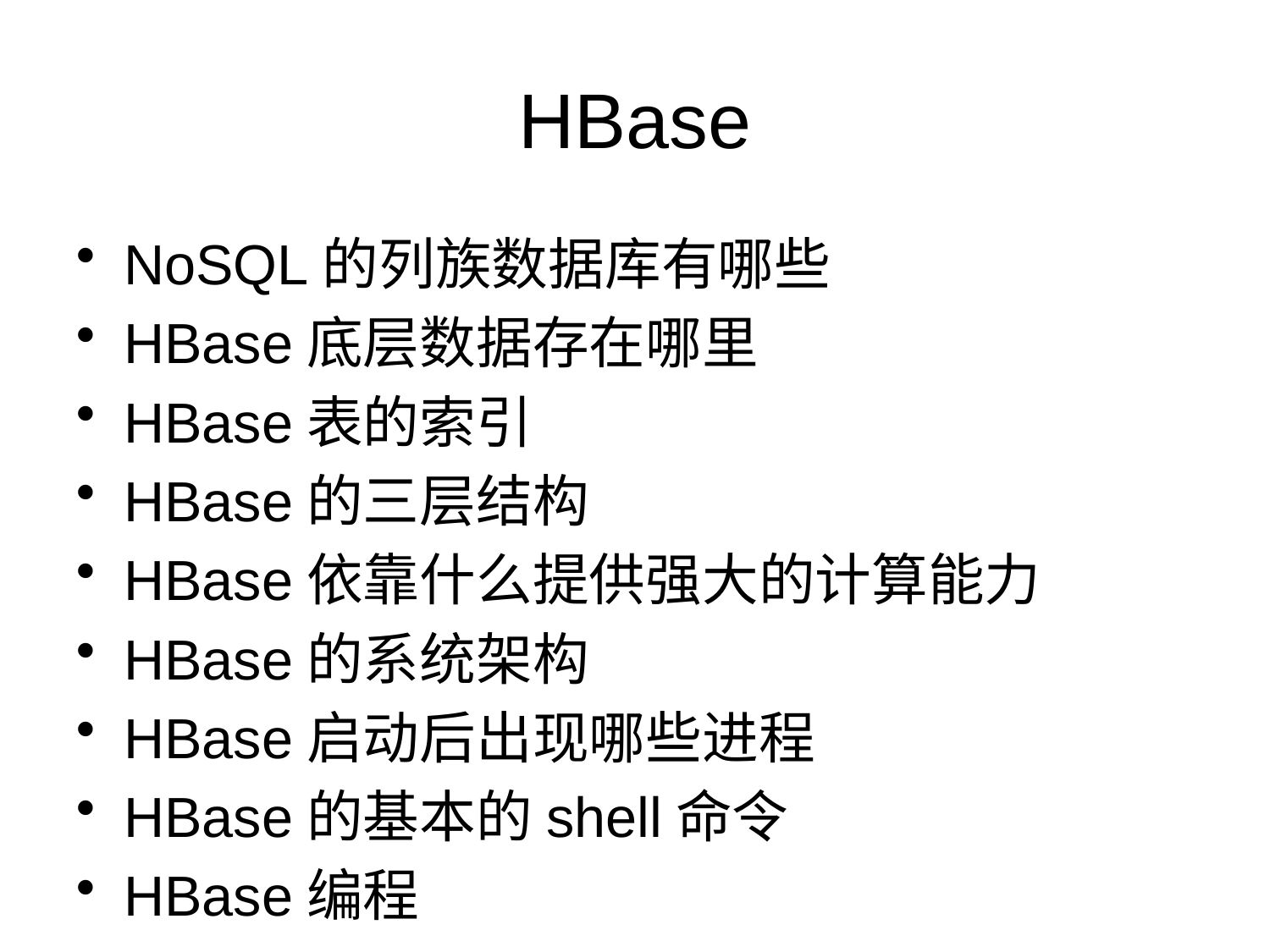

# HBase
NoSQL的列族数据库有哪些
HBase底层数据存在哪里
HBase表的索引
HBase的三层结构
HBase依靠什么提供强大的计算能力
HBase的系统架构
HBase启动后出现哪些进程
HBase的基本的shell命令
HBase编程